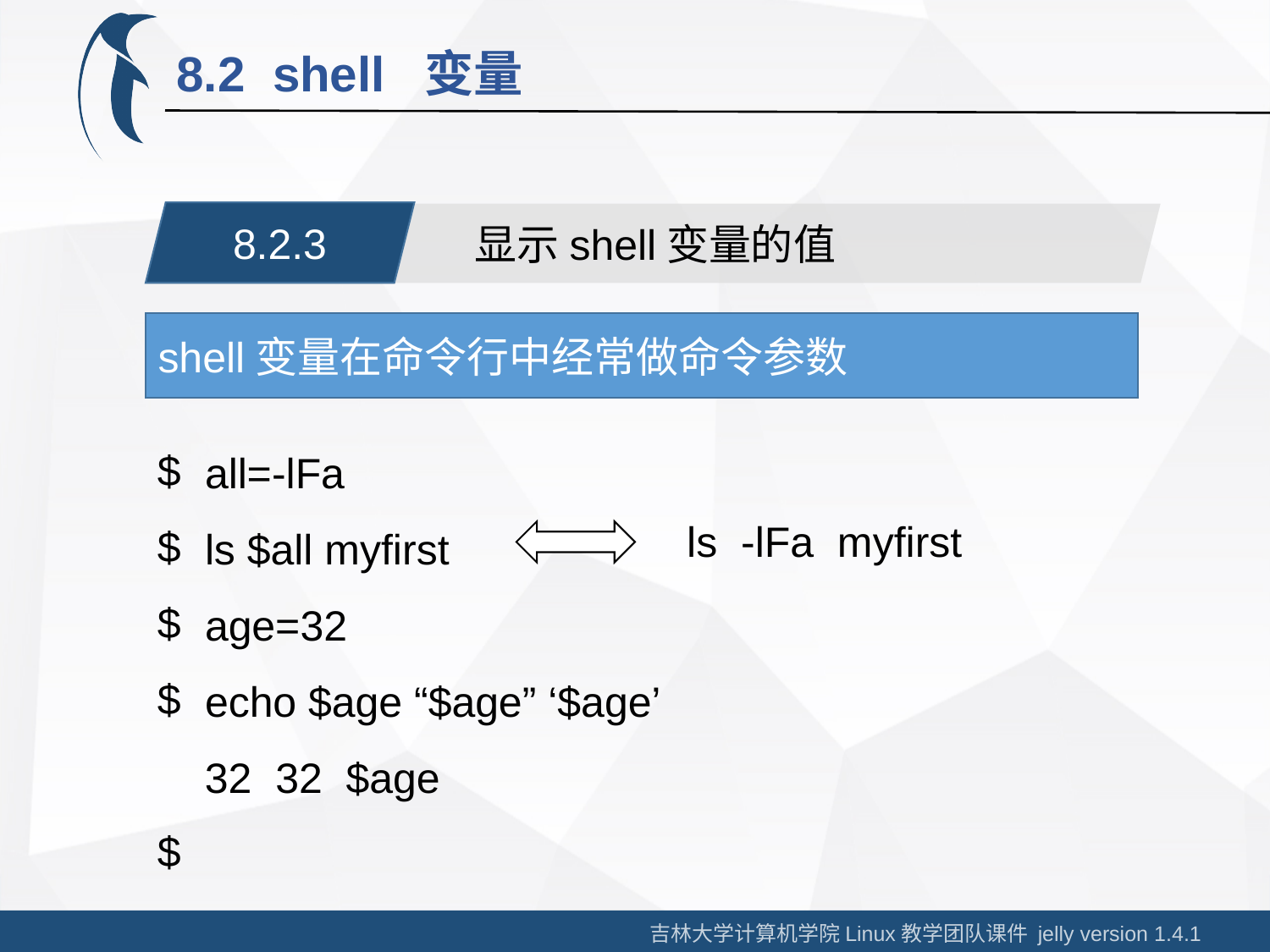

8.2  shell  变量
8.2.3
显示shell变量的值
shell变量在命令行中经常做命令参数
all=-lFa
ls $all myfirst
age=32
echo $age “$age” ‘$age’
    32  32  $age

ls  -lFa  myfirst